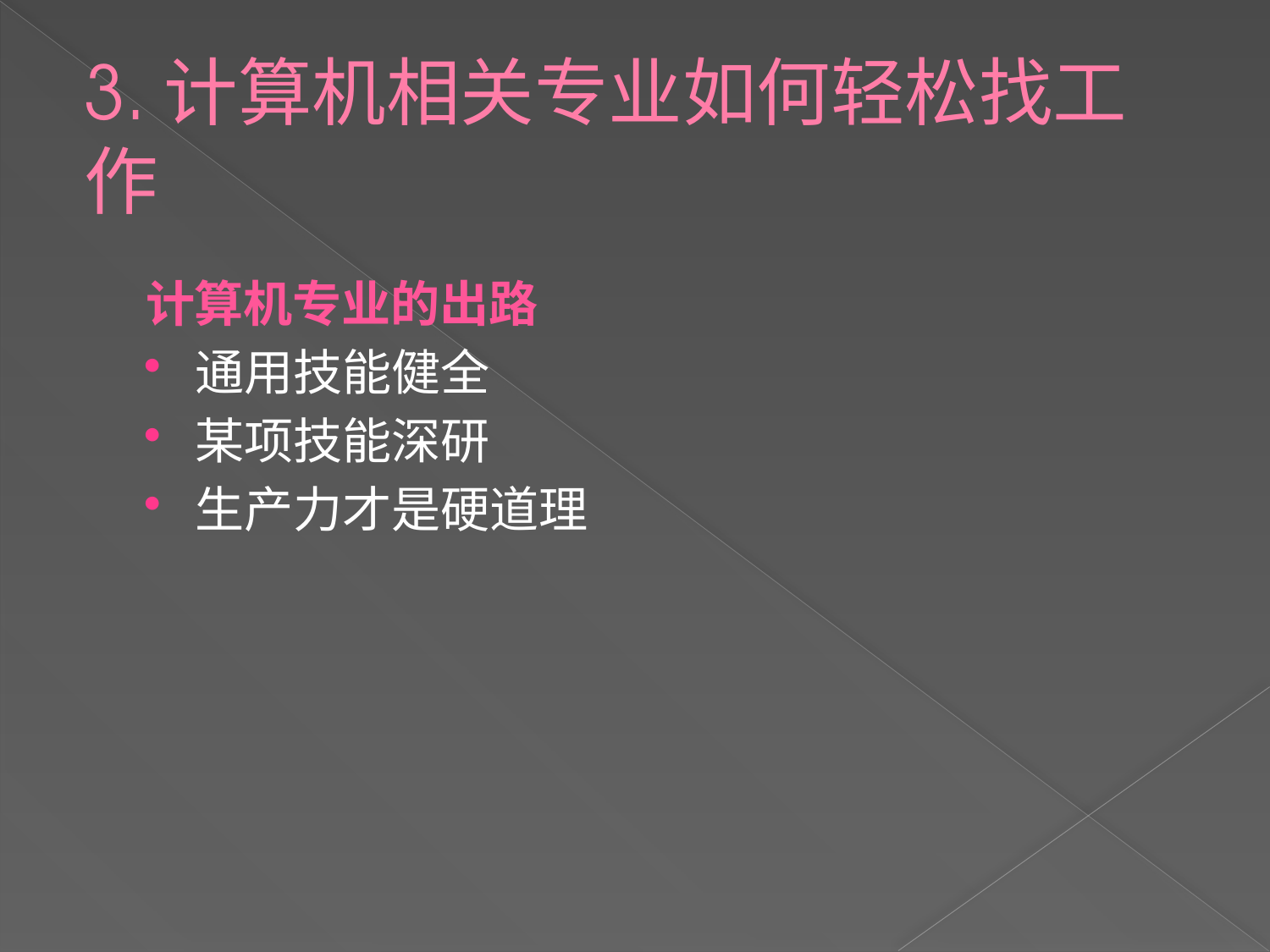

# 3.计算机相关专业如何轻松找工作
计算机专业的出路
通用技能健全
某项技能深研
生产力才是硬道理